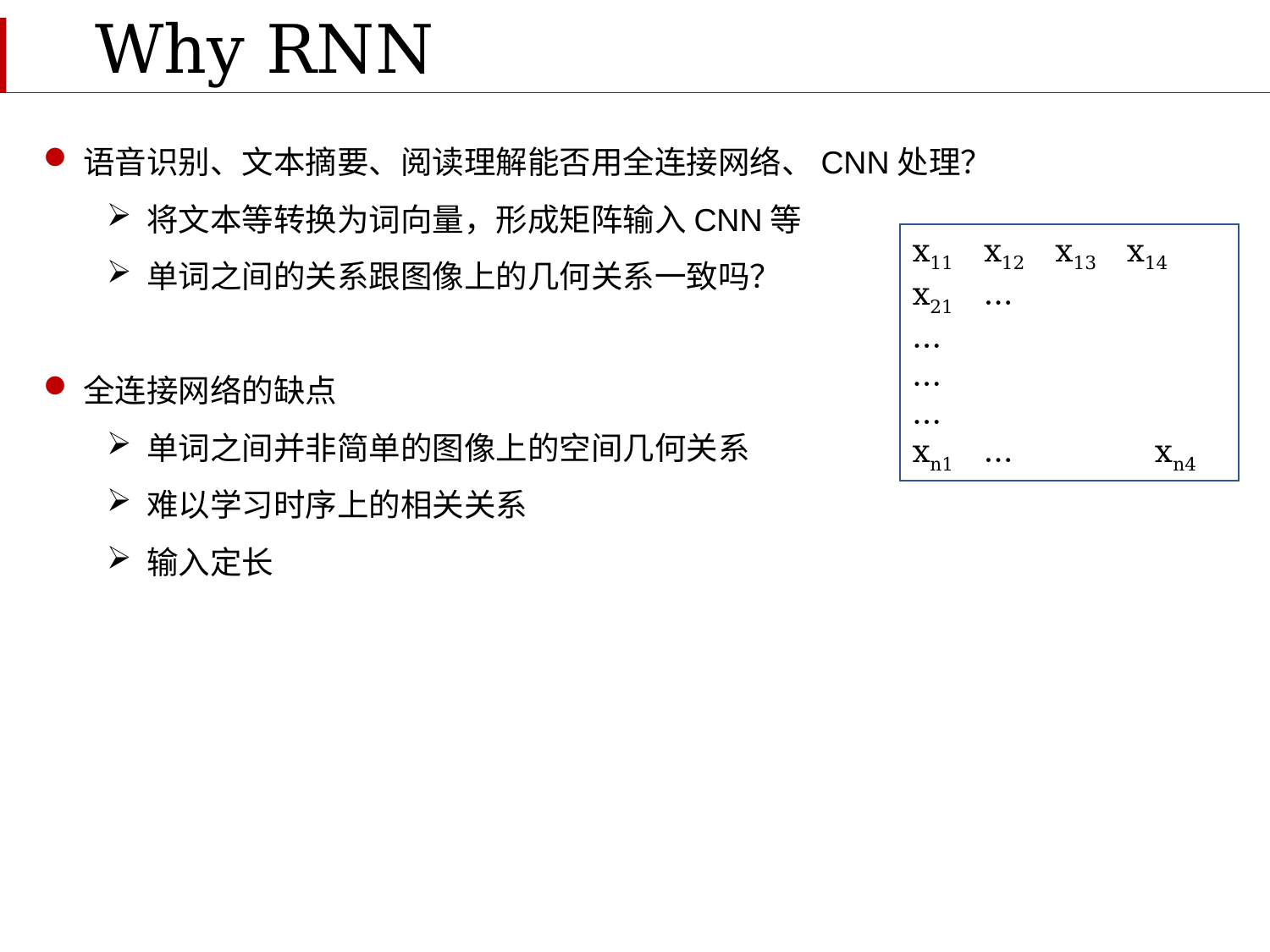

Why RNN
语音识别、文本摘要、阅读理解能否用全连接网络、CNN处理？
将文本等转换为词向量，形成矩阵输入CNN等
单词之间的关系跟图像上的几何关系一致吗？

全连接网络的缺点
单词之间并非简单的图像上的空间几何关系
难以学习时序上的相关关系
输入定长

x11   x12   x13   x14
x21   …
…
…
…
xn1   …              xn4